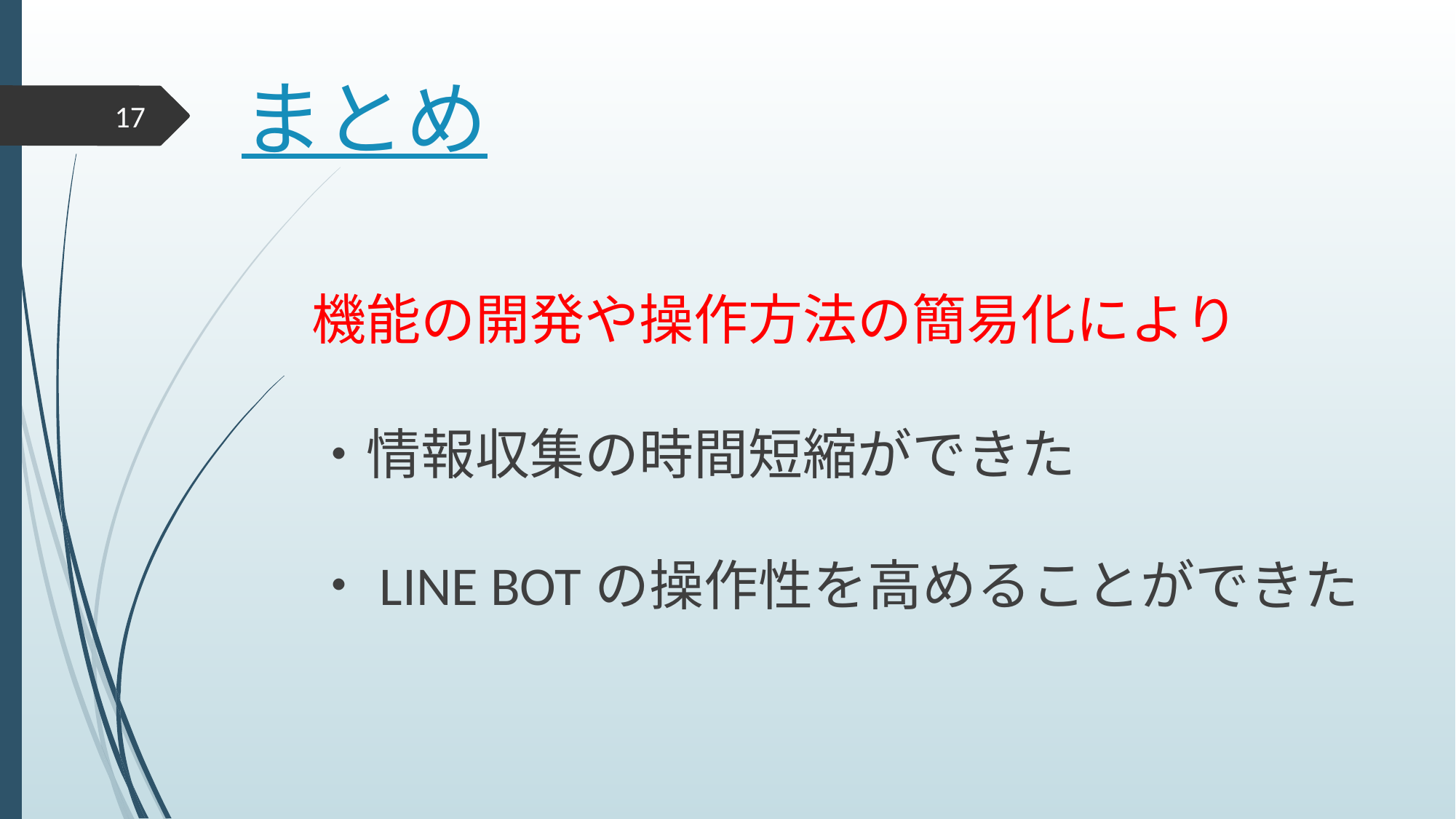

# まとめ
17
機能の開発や操作方法の簡易化により

・情報収集の時間短縮ができた
・LINE BOTの操作性を高めることができた